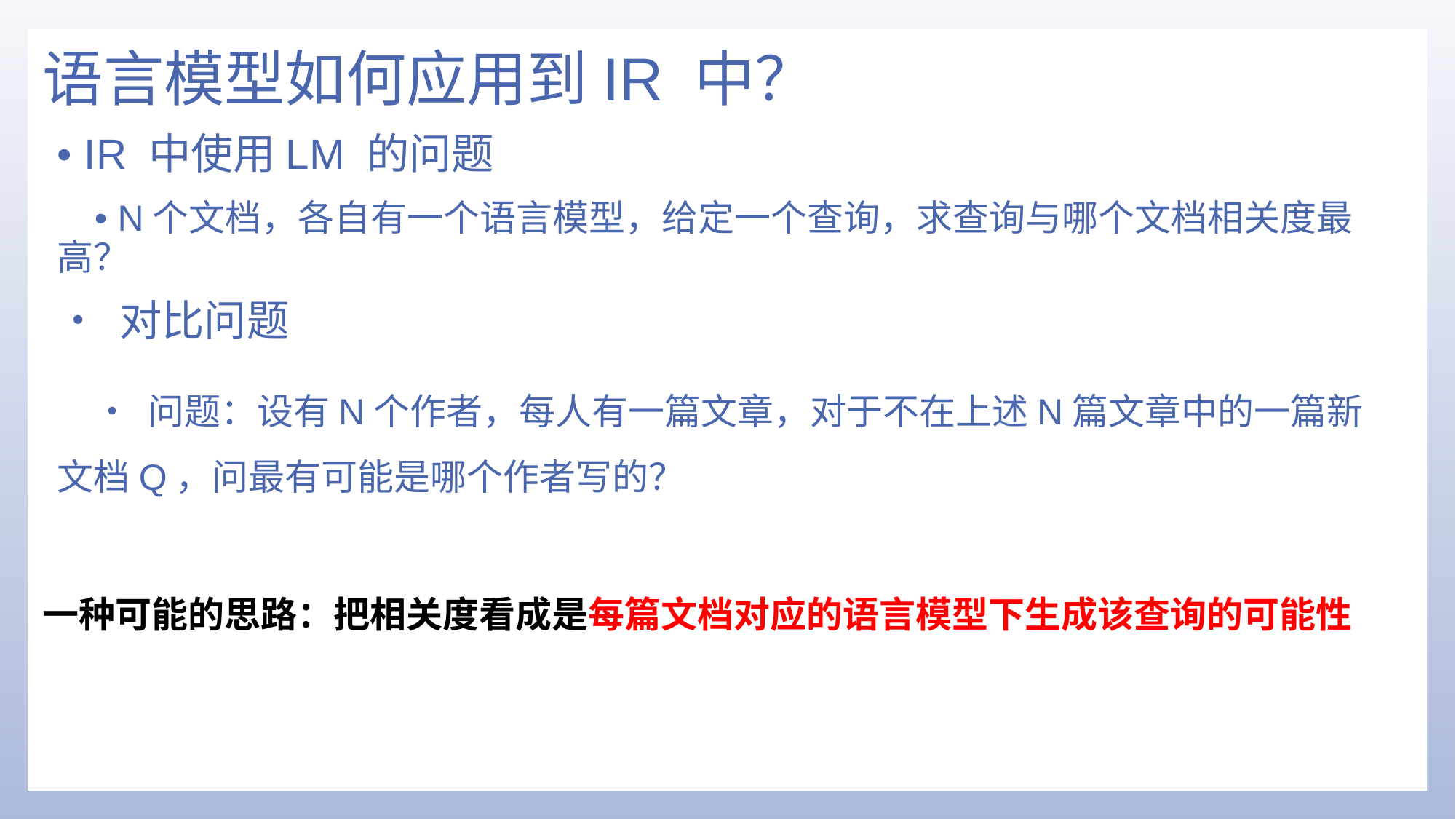

# 语言模型如何应用到IR 中？
• IR 中使用LM 的问题
• N个文档，各自有一个语言模型，给定一个查询，求查询与哪个文档相关度最高？
• 对比问题
• 问题：设有N个作者，每人有一篇文章，对于不在上述N篇文章中的一篇新文档Q，问最有可能是哪个作者写的？

一种可能的思路：把相关度看成是每篇文档对应的语言模型下生成该查询的可能性